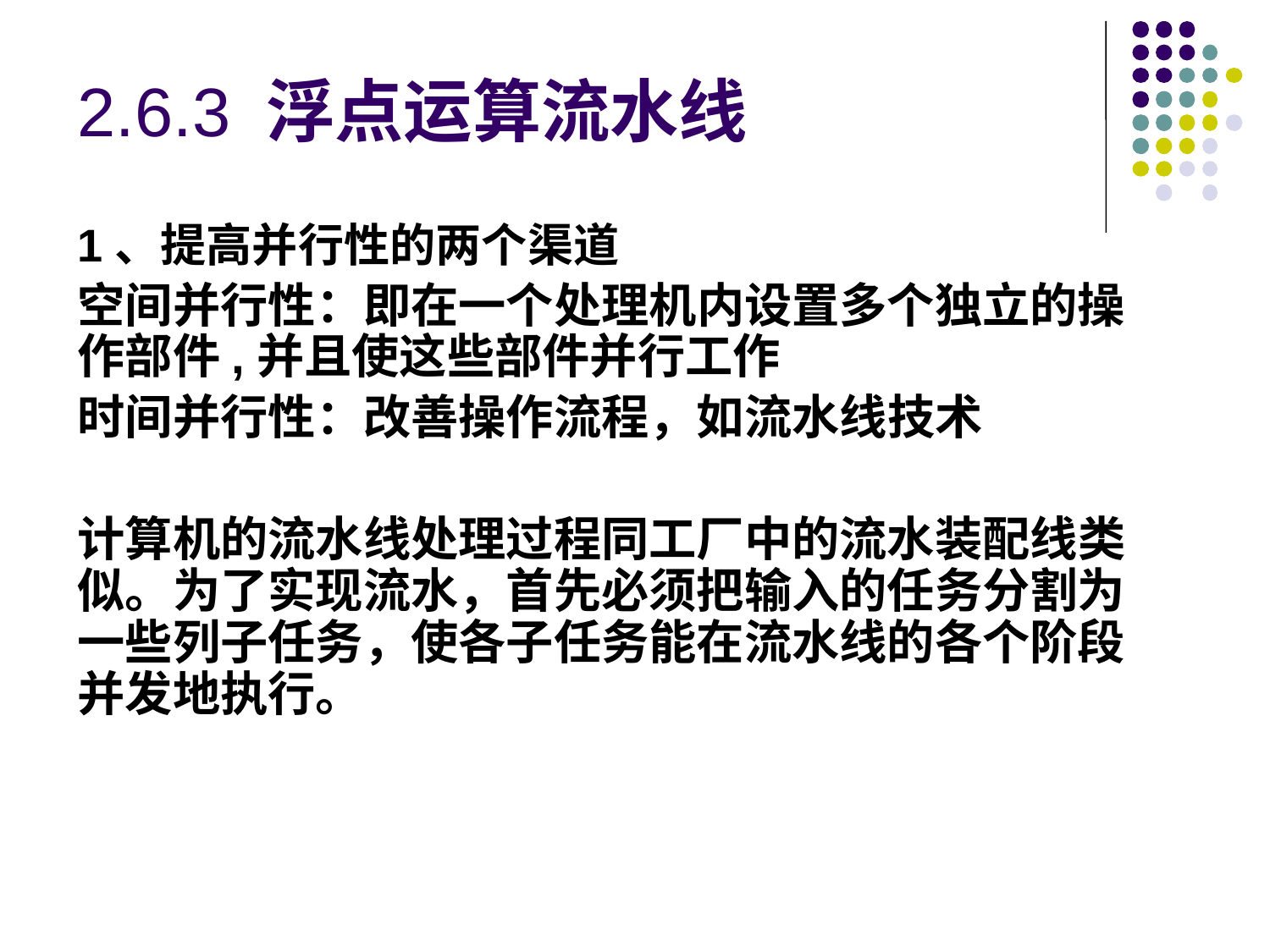

# 2.6.3 浮点运算流水线
1、提高并行性的两个渠道
空间并行性：即在一个处理机内设置多个独立的操作部件,并且使这些部件并行工作
时间并行性：改善操作流程，如流水线技术

计算机的流水线处理过程同工厂中的流水装配线类似。为了实现流水，首先必须把输入的任务分割为一些列子任务，使各子任务能在流水线的各个阶段并发地执行。
205